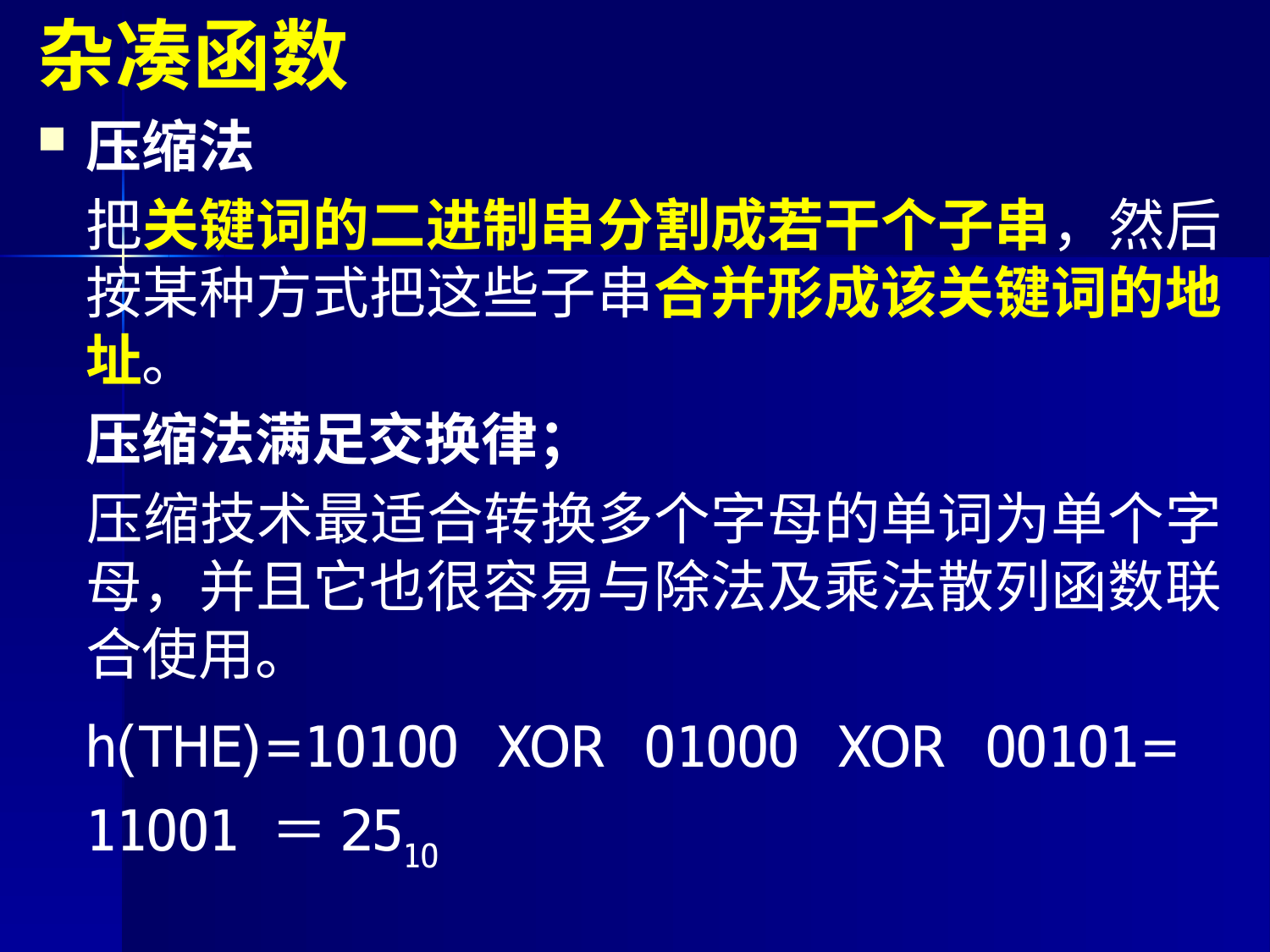

杂凑函数
压缩法
	把关键词的二进制串分割成若干个子串，然后按某种方式把这些子串合并形成该关键词的地址。
	压缩法满足交换律；
 	压缩技术最适合转换多个字母的单词为单个字母，并且它也很容易与除法及乘法散列函数联合使用。
	h(THE)=10100 XOR 01000 XOR 00101=  11001 ＝2510